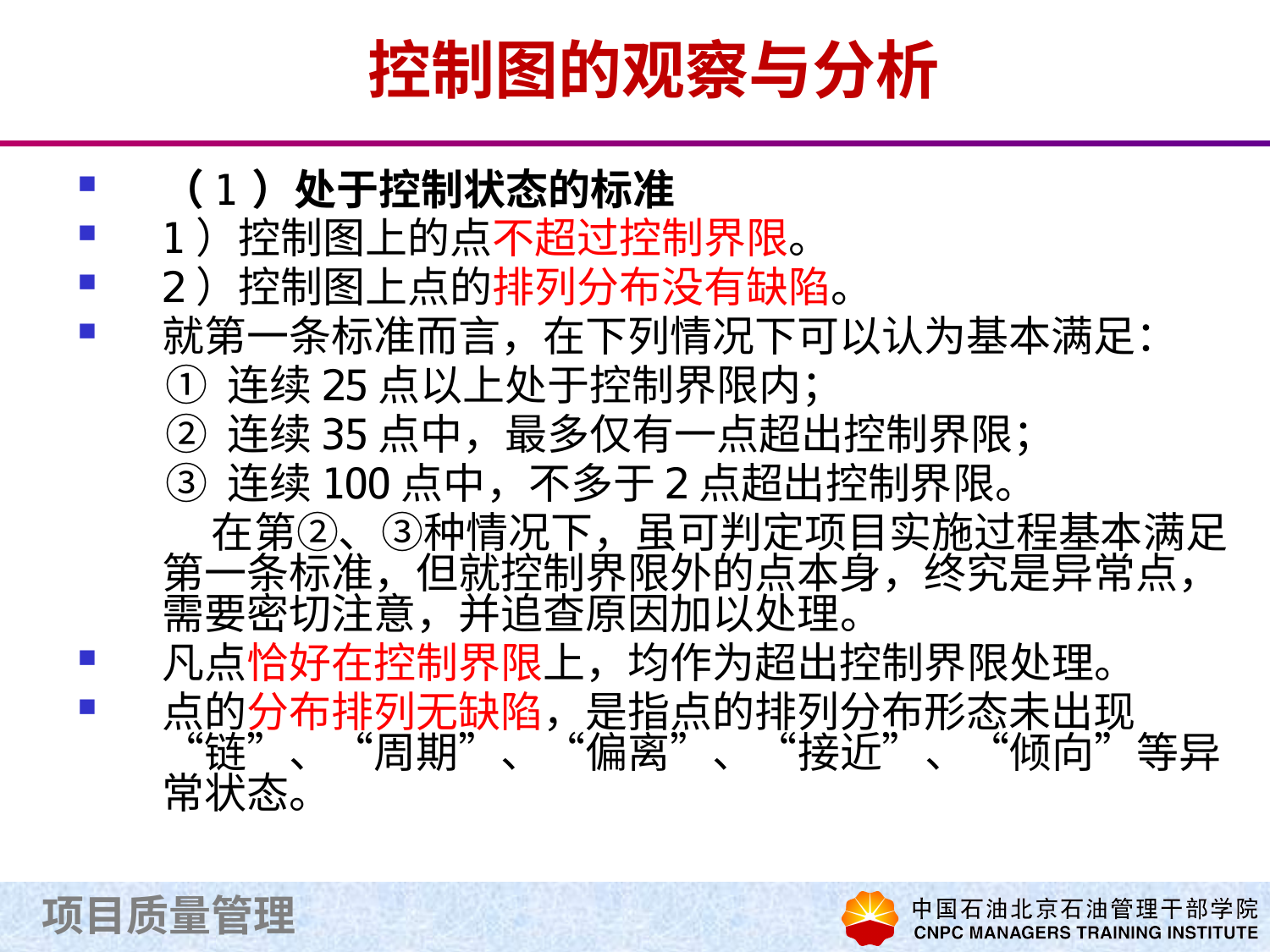

# 控制图的观察与分析
（1）处于控制状态的标准
1）控制图上的点不超过控制界限。
2）控制图上点的排列分布没有缺陷。
就第一条标准而言，在下列情况下可以认为基本满足：
① 连续25点以上处于控制界限内；
② 连续35点中，最多仅有一点超出控制界限；
③ 连续100点中，不多于2点超出控制界限。
             在第②、③种情况下，虽可判定项目实施过程基本满足第一条标准，但就控制界限外的点本身，终究是异常点，需要密切注意，并追查原因加以处理。
凡点恰好在控制界限上，均作为超出控制界限处理。
点的分布排列无缺陷，是指点的排列分布形态未出现“链”、“周期”、“偏离”、“接近”、“倾向”等异常状态。